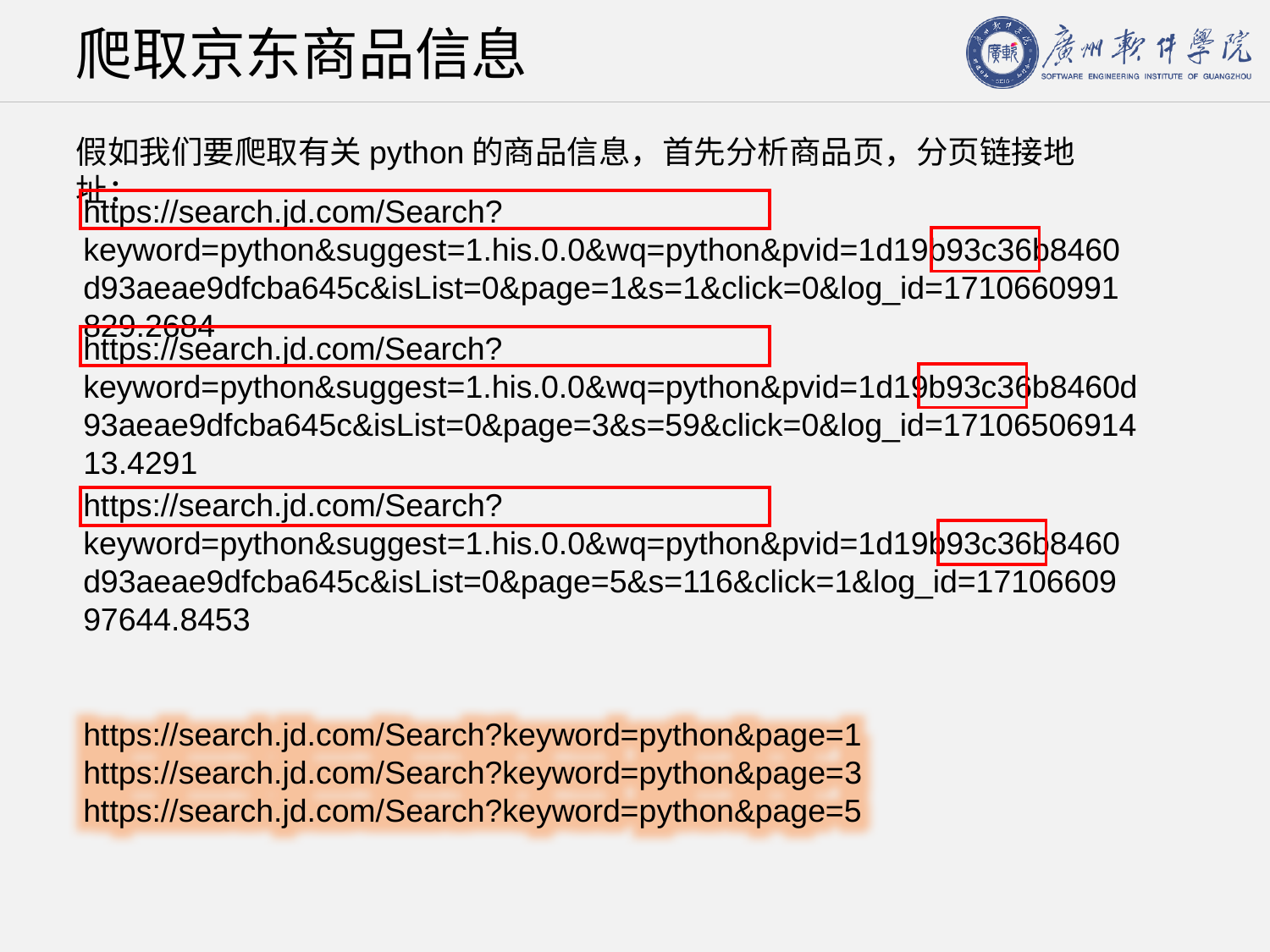

# 爬取京东商品信息
假如我们要爬取有关python的商品信息，首先分析商品页，分页链接地址：
https://search.jd.com/Search?keyword=python&suggest=1.his.0.0&wq=python&pvid=1d19b93c36b8460d93aeae9dfcba645c&isList=0&page=1&s=1&click=0&log_id=1710660991829.2684

https://search.jd.com/Search?keyword=python&suggest=1.his.0.0&wq=python&pvid=1d19b93c36b8460d93aeae9dfcba645c&isList=0&page=3&s=59&click=0&log_id=1710650691413.4291

https://search.jd.com/Search?keyword=python&suggest=1.his.0.0&wq=python&pvid=1d19b93c36b8460d93aeae9dfcba645c&isList=0&page=5&s=116&click=1&log_id=1710660997644.8453

https://search.jd.com/Search?keyword=python&page=1
https://search.jd.com/Search?keyword=python&page=3
https://search.jd.com/Search?keyword=python&page=5